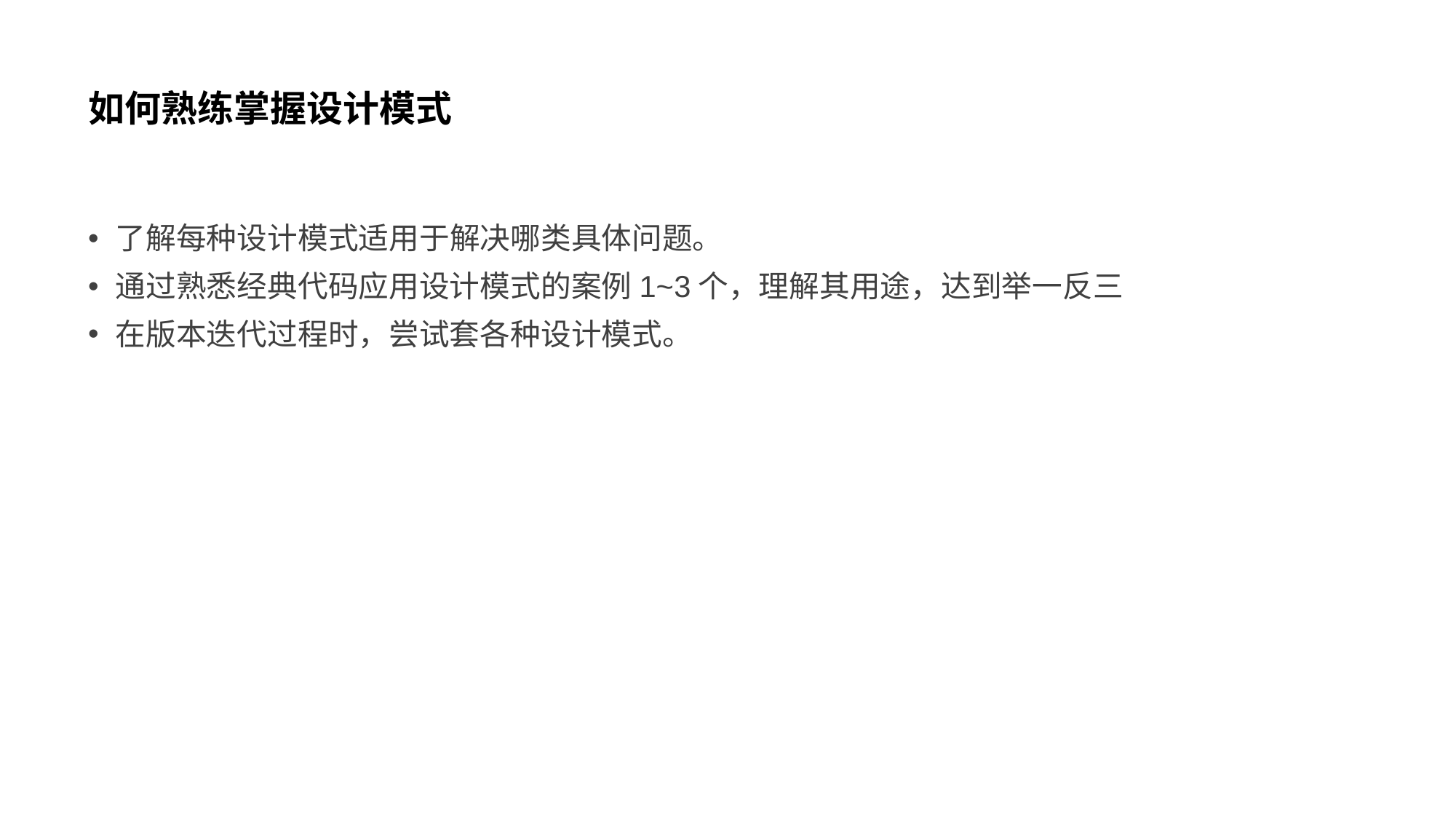

# 如何熟练掌握设计模式
了解每种设计模式适用于解决哪类具体问题。
通过熟悉经典代码应用设计模式的案例1~3个，理解其用途，达到举一反三
在版本迭代过程时，尝试套各种设计模式。